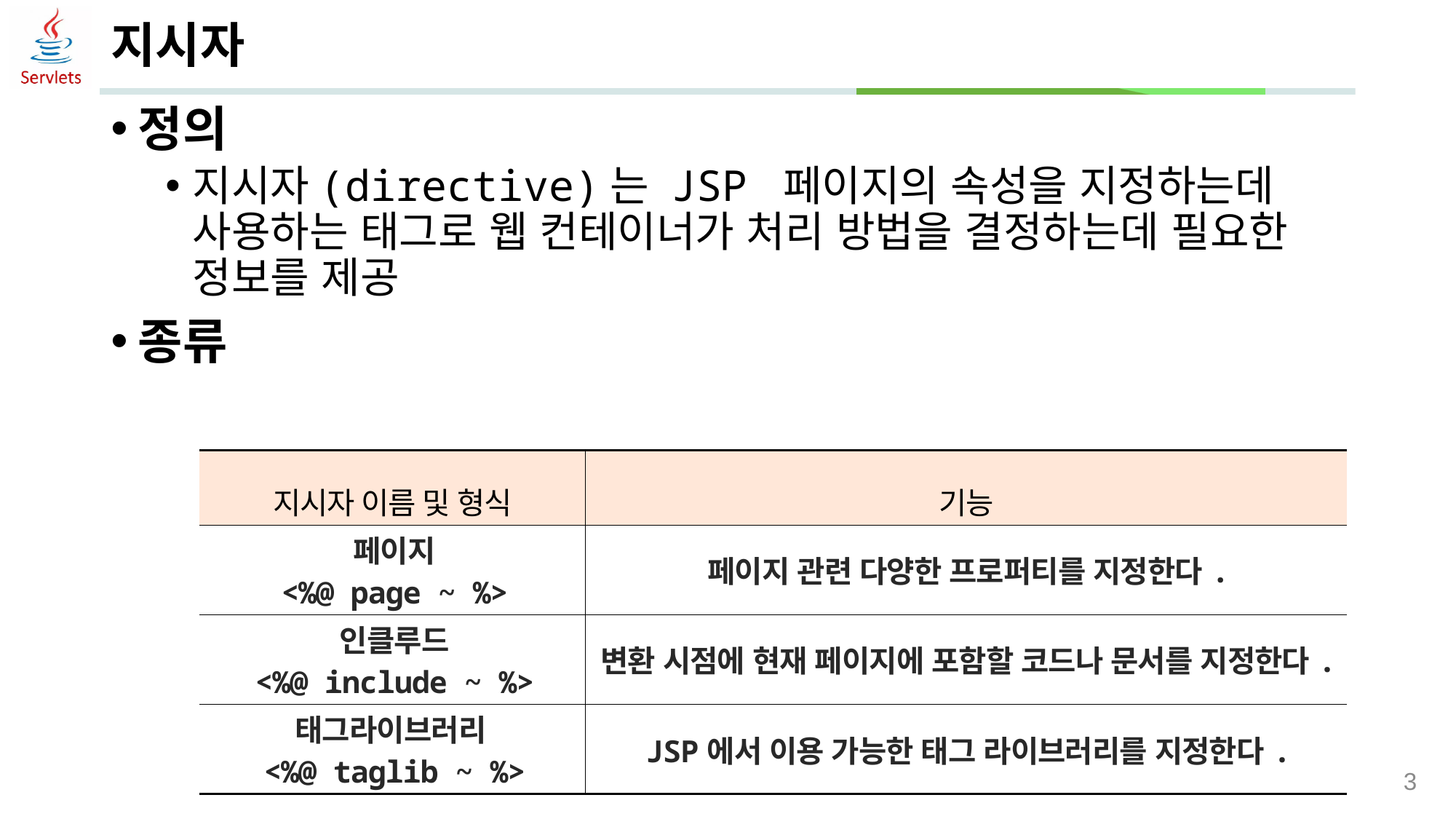

# 지시자
정의
지시자(directive)는 JSP 페이지의 속성을 지정하는데 사용하는 태그로 웹 컨테이너가 처리 방법을 결정하는데 필요한 정보를 제공
종류

| 지시자 이름 및 형식 | 기능 |
| --- | --- |
| 페이지 <%@ page ~ %> | 페이지 관련 다양한 프로퍼티를 지정한다. |
| 인클루드 <%@ include ~ %> | 변환 시점에 현재 페이지에 포함할 코드나 문서를 지정한다. |
| 태그라이브러리 <%@ taglib ~ %> | JSP에서 이용 가능한 태그 라이브러리를 지정한다. |
3